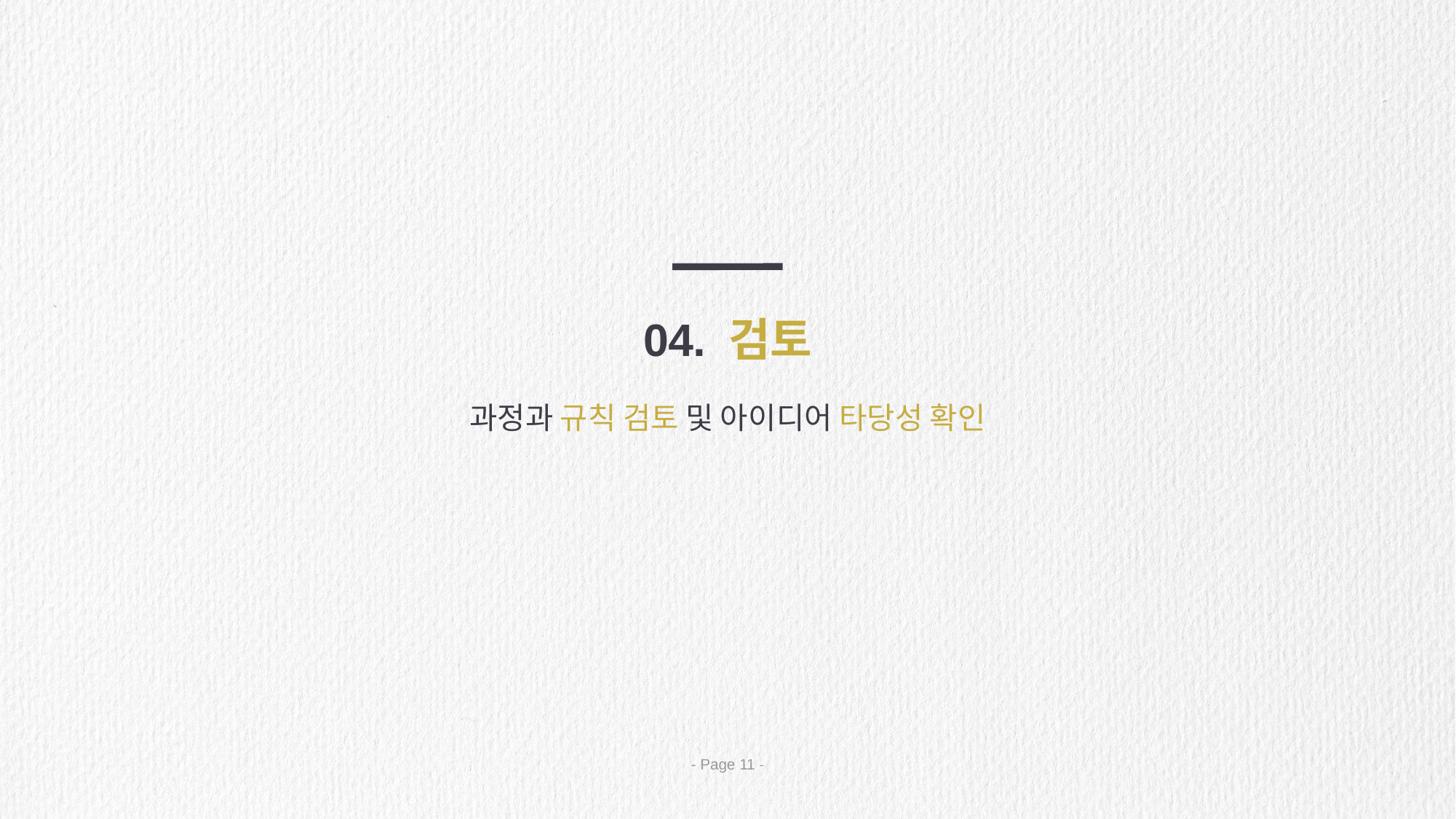

04. 검토

과정과 규칙 검토 및 아이디어 타당성 확인